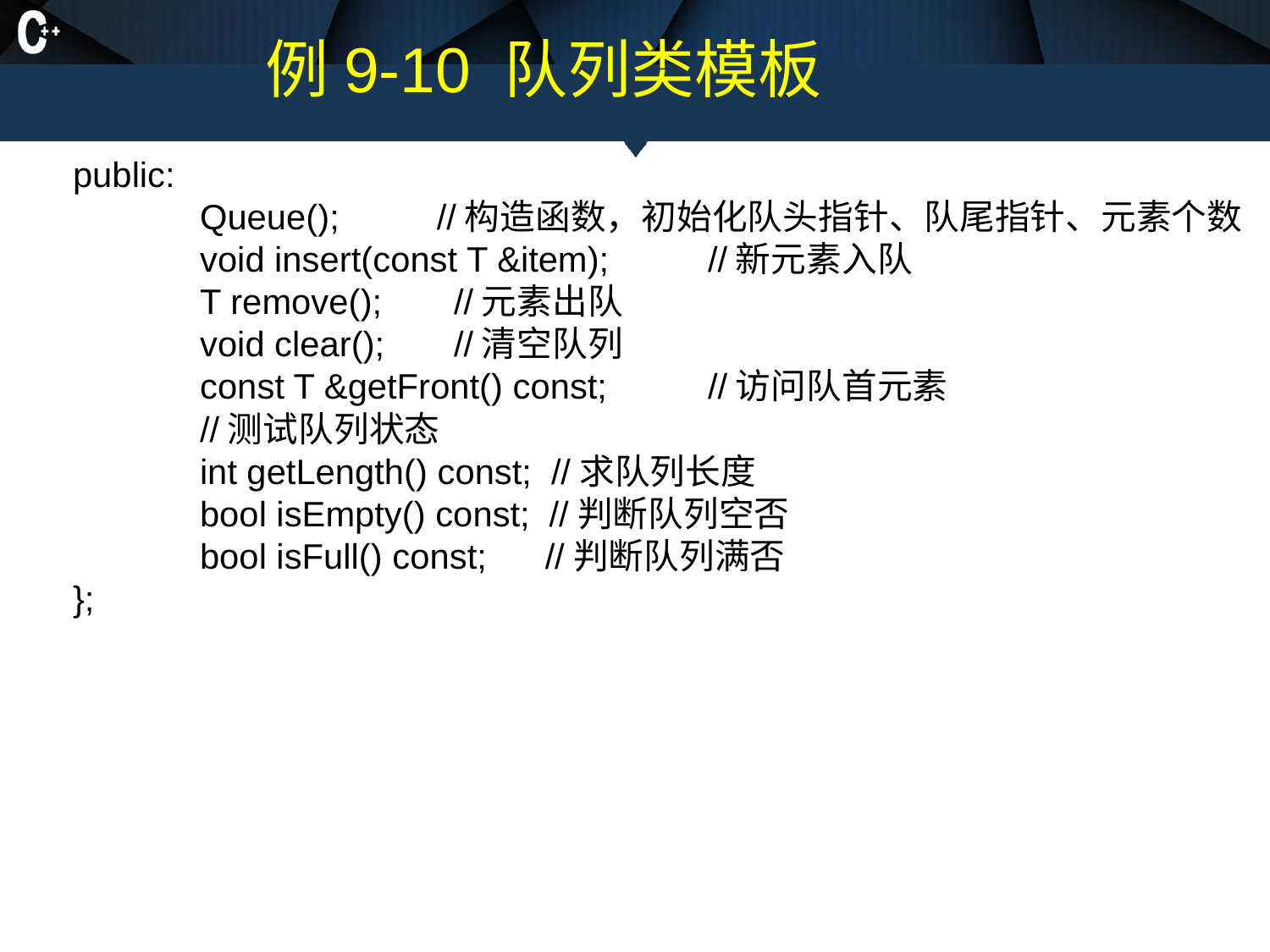

# 例9-10 队列类模板
public:
	Queue();          //构造函数，初始化队头指针、队尾指针、元素个数
	void insert(const T &item);	//新元素入队
	T remove();	//元素出队
	void clear();	//清空队列
	const T &getFront() const;	//访问队首元素
	//测试队列状态
	int getLength() const;  //求队列长度
	bool isEmpty() const;  //判断队列空否
	bool isFull() const;      //判断队列满否
};